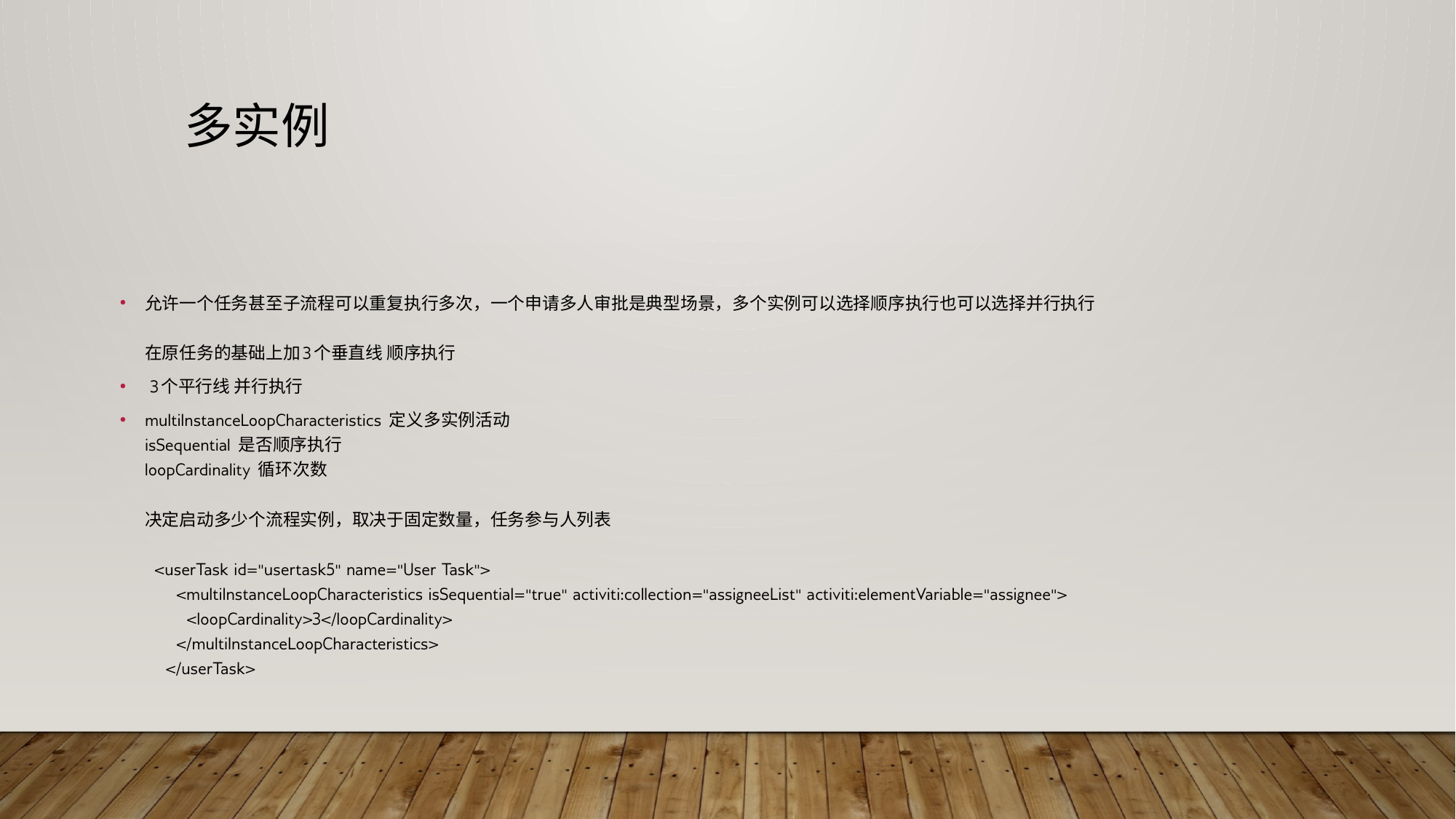

# 多实例
允许一个任务甚至子流程可以重复执行多次，一个申请多人审批是典型场景，多个实例可以选择顺序执行也可以选择并行执行
在原任务的基础上加3个垂直线 顺序执行
 3个平行线 并行执行
multiInstanceLoopCharacteristics 定义多实例活动
isSequential 是否顺序执行
loopCardinality 循环次数
决定启动多少个流程实例，取决于固定数量，任务参与人列表
  <userTask id="usertask5" name="User Task">
      <multiInstanceLoopCharacteristics isSequential="true" activiti:collection="assigneeList" activiti:elementVariable="assignee">
        <loopCardinality>3</loopCardinality>
      </multiInstanceLoopCharacteristics>
    </userTask>